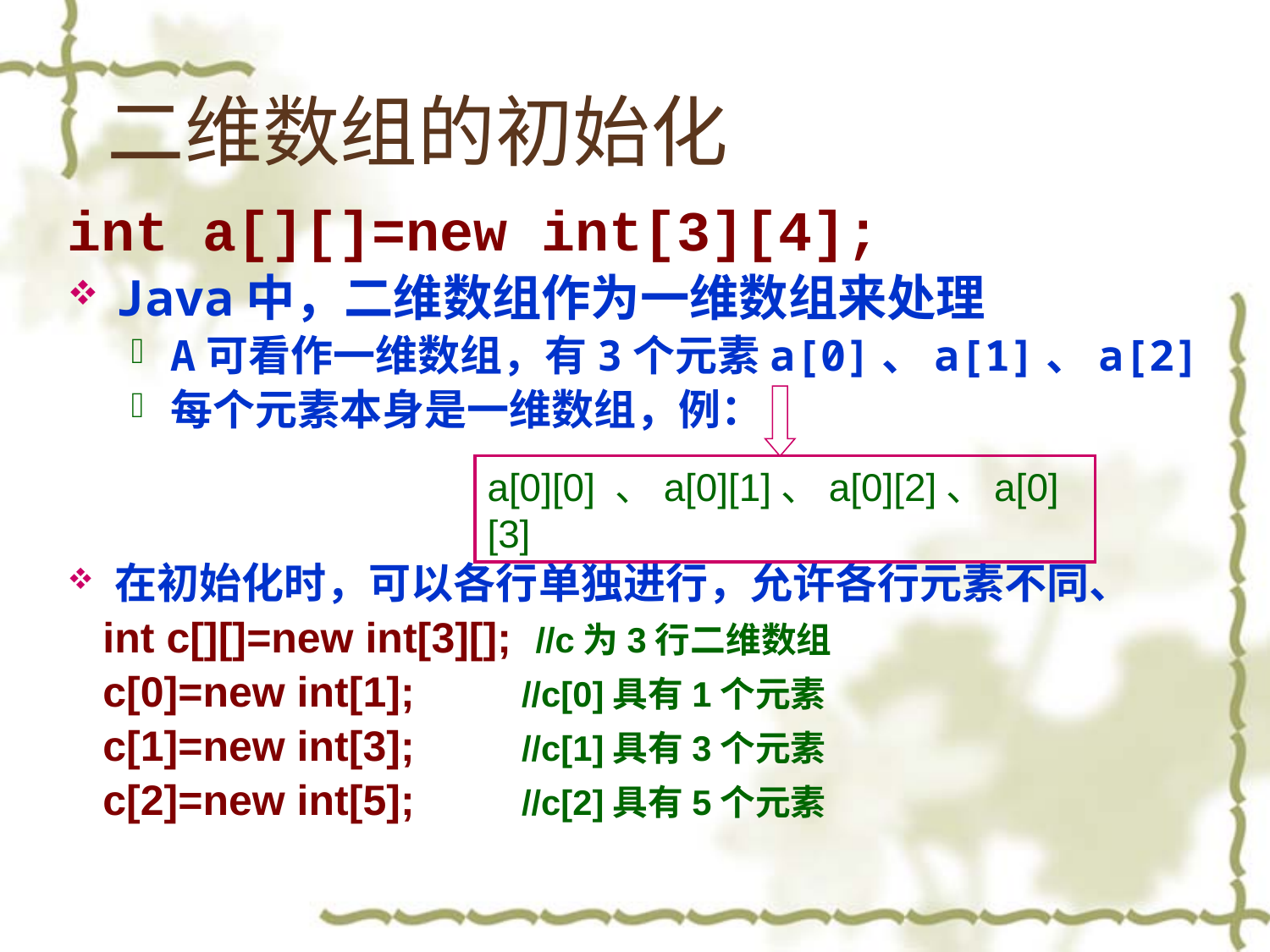

二维数组的初始化
int a[][]=new int[3][4];
Java中，二维数组作为一维数组来处理
A可看作一维数组，有3个元素a[0]、a[1]、a[2]
每个元素本身是一维数组，例：

a[0][0] 、a[0][1]、a[0][2]、a[0][3]
在初始化时，可以各行单独进行，允许各行元素不同、
   int c[][]=new int[3][];  //c为3行二维数组
   c[0]=new int[1];         //c[0]具有1个元素
   c[1]=new int[3];         //c[1]具有3个元素
   c[2]=new int[5];         //c[2]具有5个元素